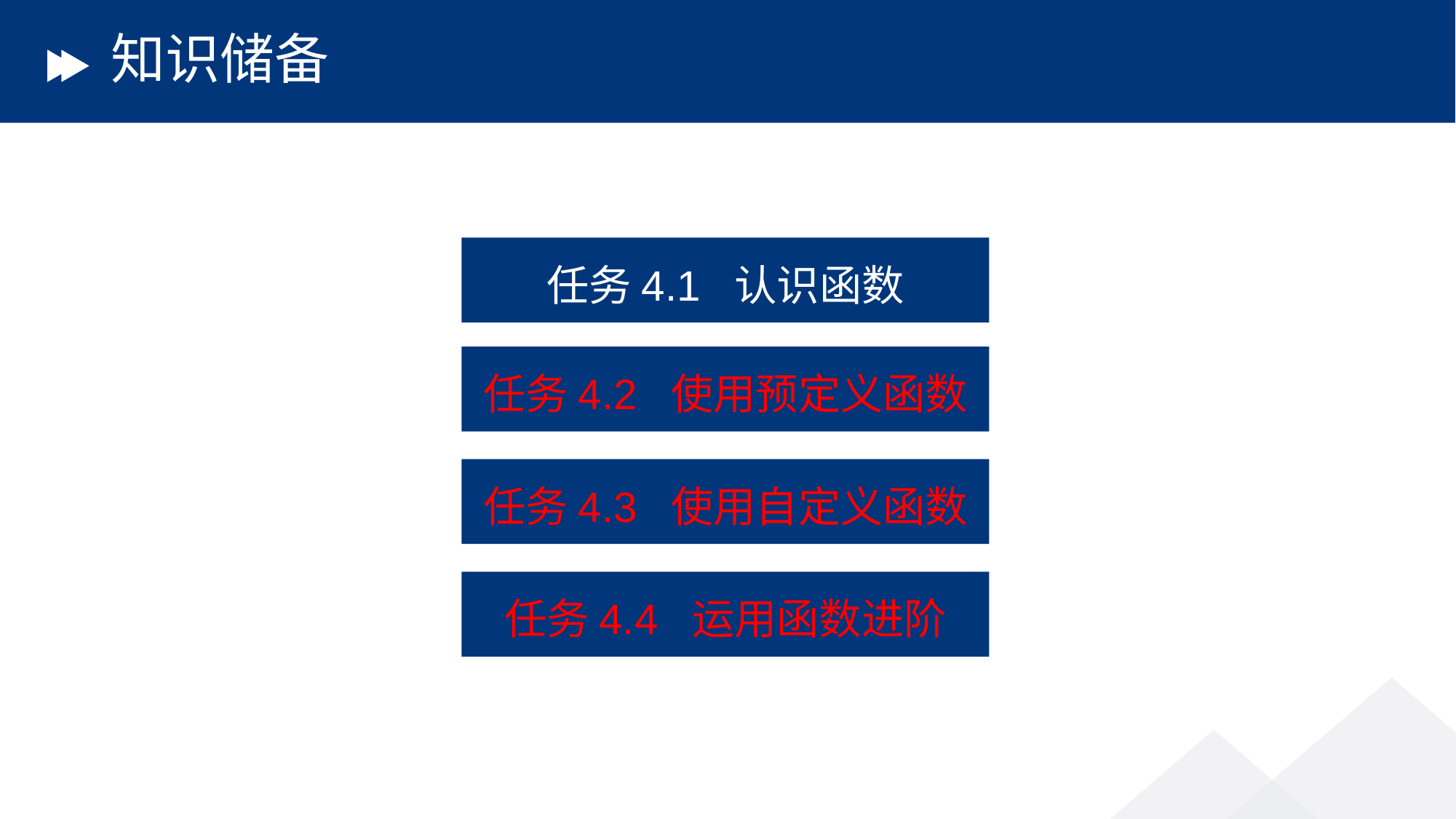

# 知识储备
任务4.1  认识函数
任务4.2  使用预定义函数
任务4.3  使用自定义函数
任务4.4  运用函数进阶